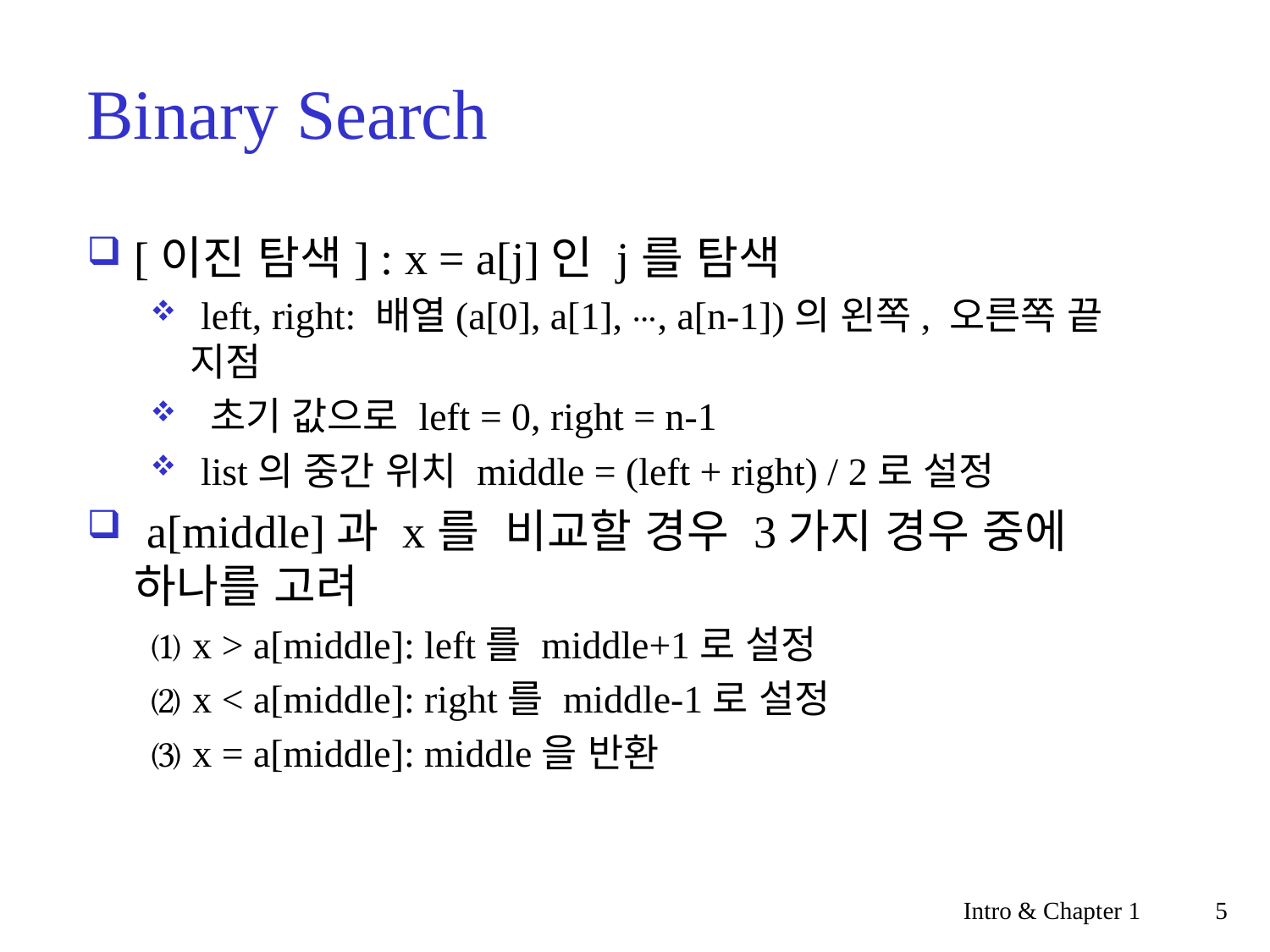

# Binary Search
[이진 탐색] : x = a[j]인 j를 탐색
 left, right: 배열(a[0], a[1], ⋯, a[n-1])의 왼쪽, 오른쪽 끝 지점
 초기 값으로 left = 0, right = n-1
 list의 중간 위치 middle = (left + right) / 2로 설정
 a[middle]과 x를  비교할 경우 3가지 경우 중에 하나를 고려
⑴ x > a[middle]: left를 middle+1로 설정
⑵ x < a[middle]: right를 middle-1로 설정
⑶ x = a[middle]: middle을 반환
Intro & Chapter 1
5